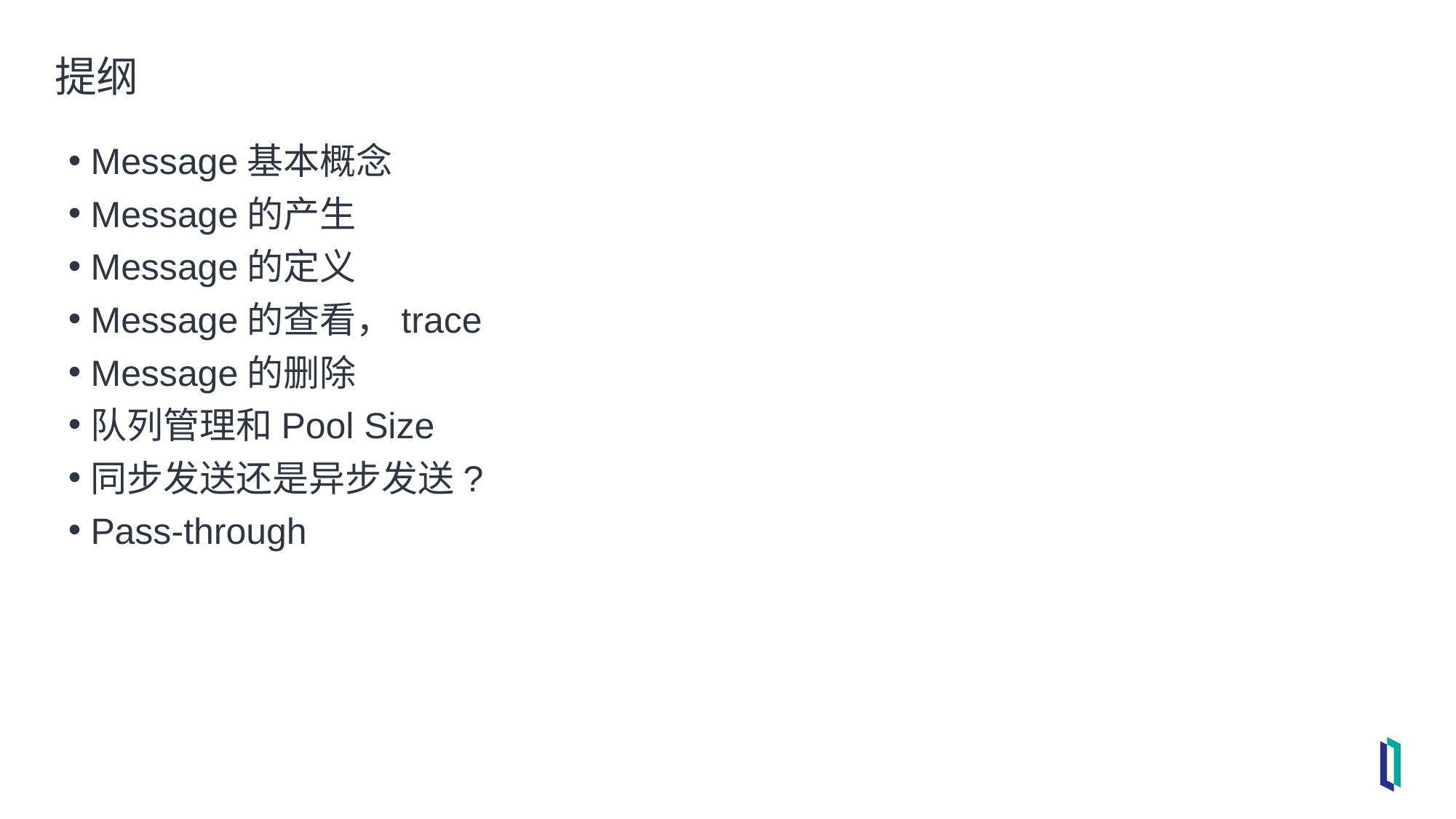

# 提纲
Message基本概念
Message的产生
Message的定义
Message的查看，trace
Message的删除
队列管理和Pool Size
同步发送还是异步发送?
Pass-through